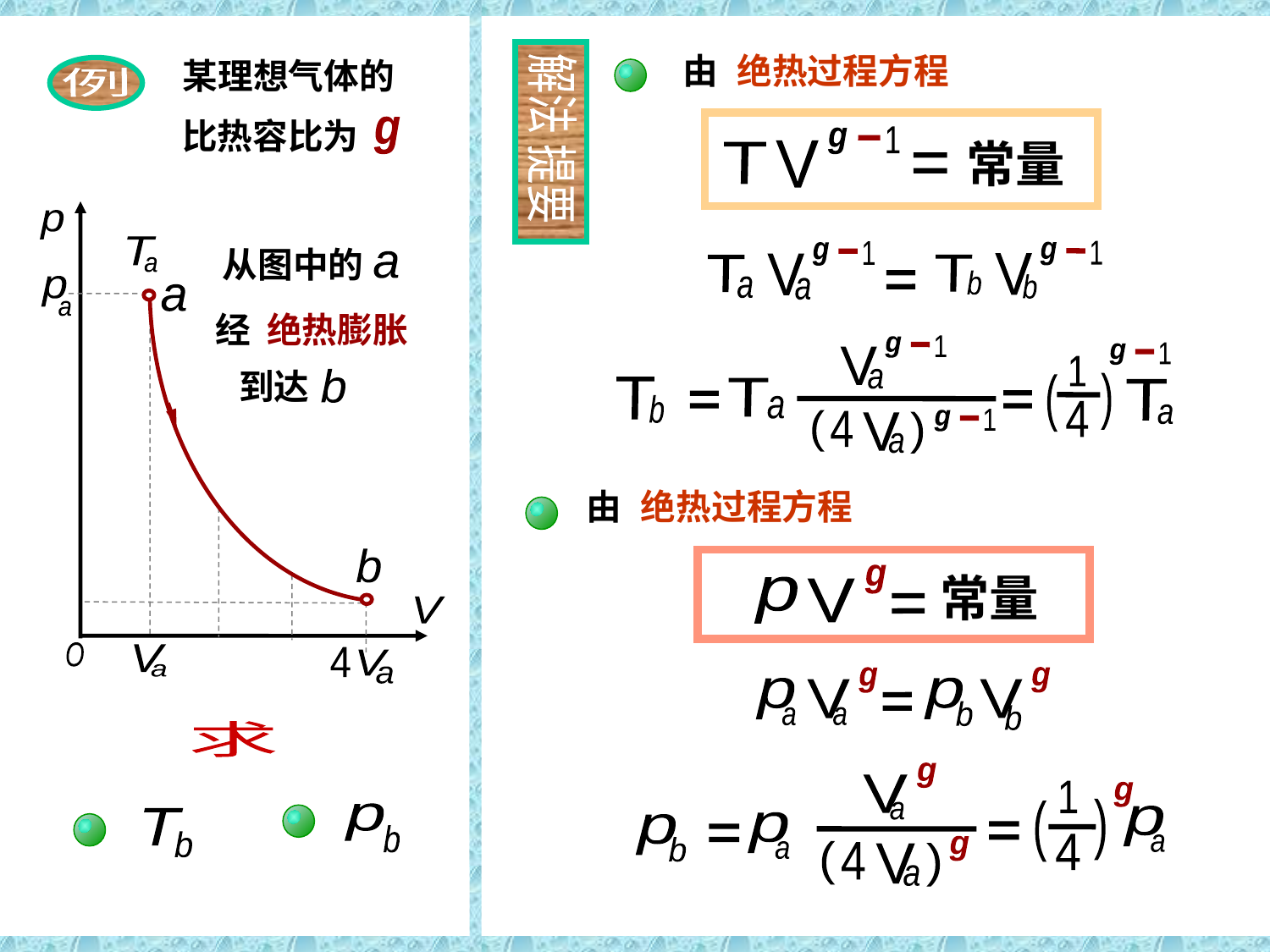

例
１

由  绝热过程方程

解法
提要

1
γ

常量
V
T

1
γ

1
γ

V
T

a
a
V
T
b
b
1
γ

V
a
1
γ

1
(
(
T
b
T
a
T

4
a
1
γ

(
4
(
V
a
某理想气体的

例
比热容比为
γ

p
T
从图中的
a
a
p
a

a
经  绝热膨胀
到达
b

b

V

O
V
4
V
a
a
由  绝热过程方程

常量
γ
p
V

γ
V
γ
p
p
a
V

b
b
a
γ
V
a
1
γ
(
(
p
a
p
a
p
b

4
γ
(
4
(
V
a
求
p

T
b

b